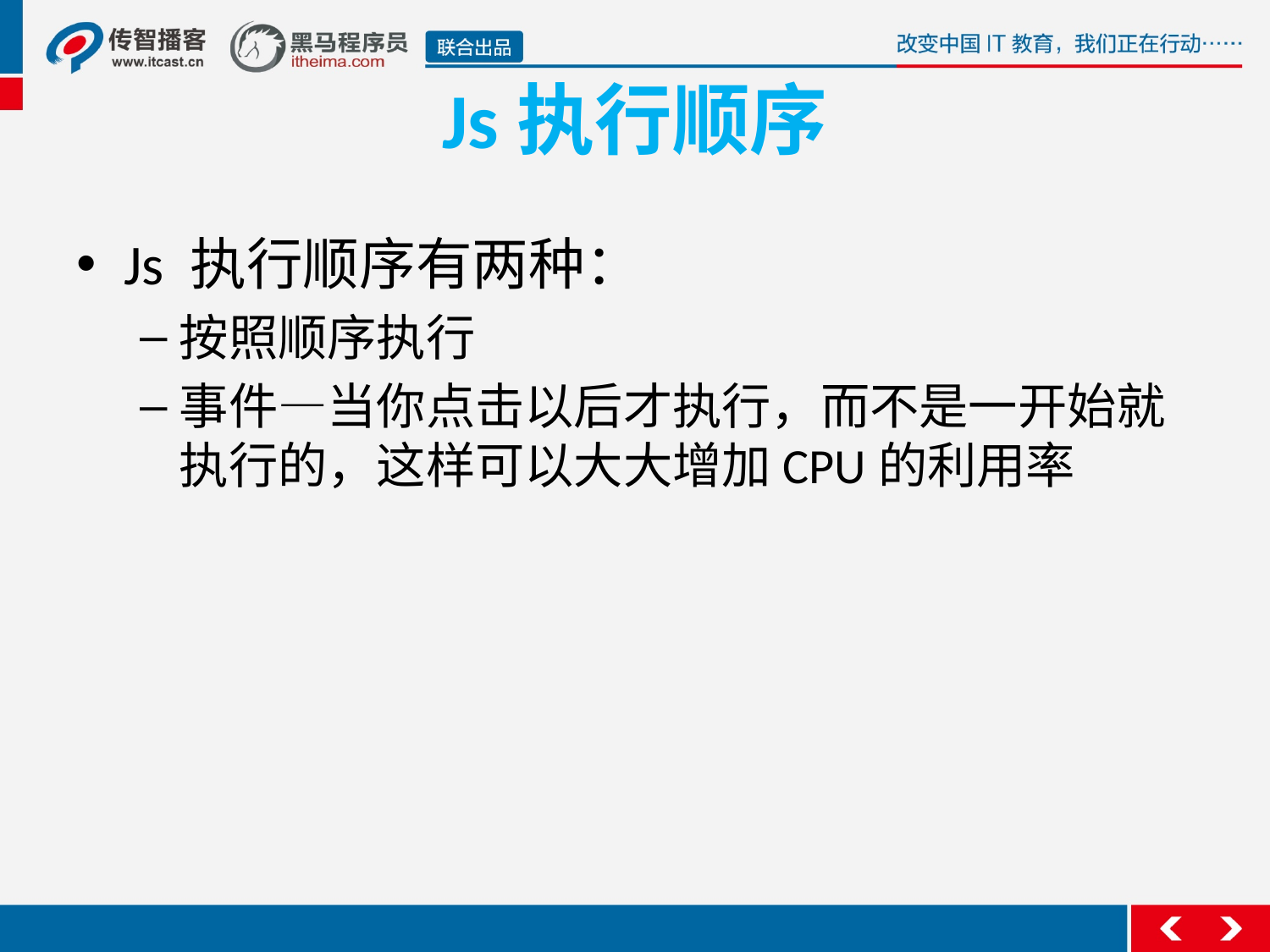

# Js执行顺序
Js 执行顺序有两种：
按照顺序执行
事件—当你点击以后才执行，而不是一开始就执行的，这样可以大大增加CPU的利用率